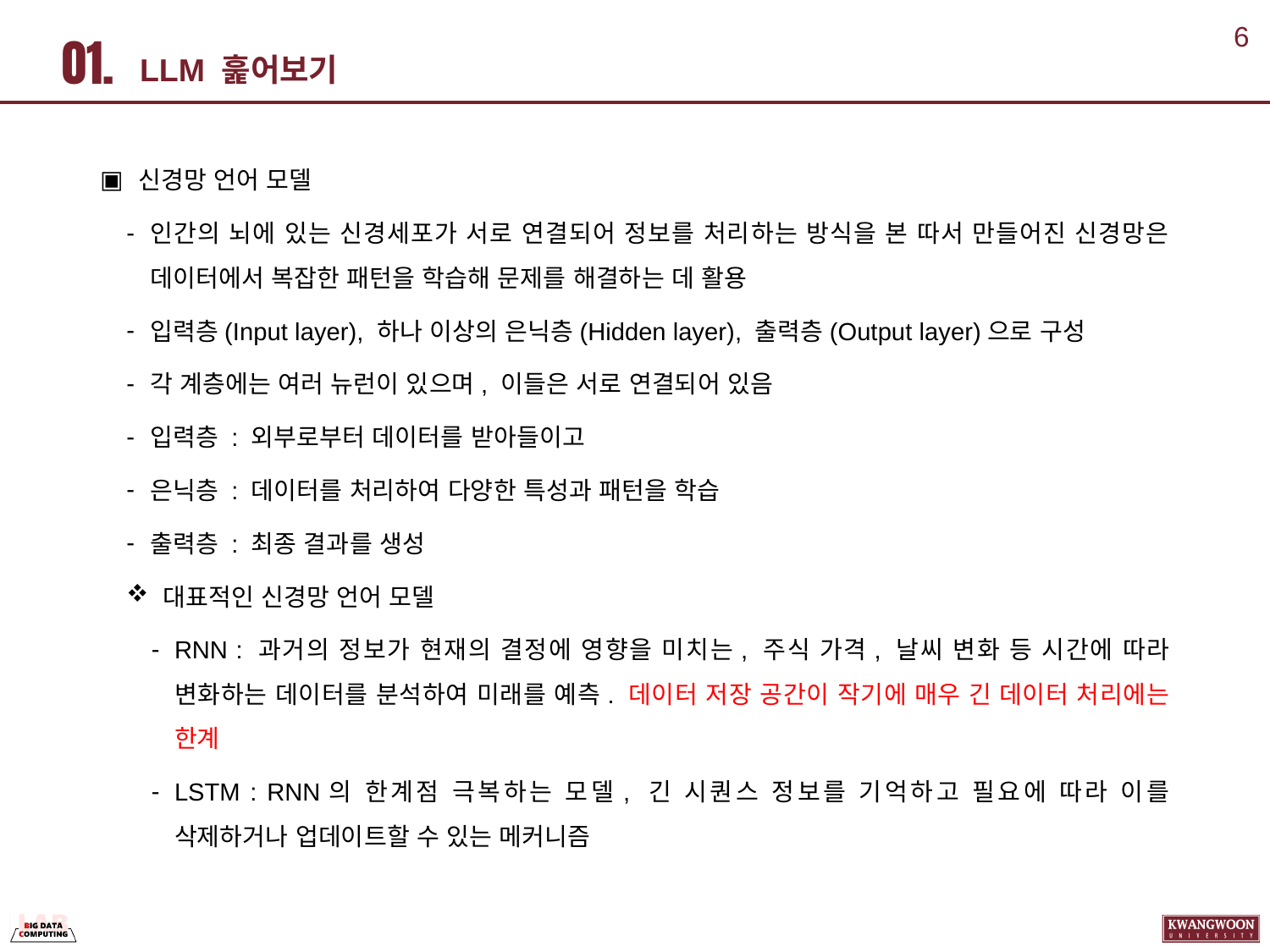

6
01.
# LLM 훑어보기
 신경망 언어 모델
인간의 뇌에 있는 신경세포가 서로 연결되어 정보를 처리하는 방식을 본 따서 만들어진 신경망은 데이터에서 복잡한 패턴을 학습해 문제를 해결하는 데 활용
입력층(Input layer), 하나 이상의 은닉층(Hidden layer), 출력층(Output layer)으로 구성
각 계층에는 여러 뉴런이 있으며, 이들은 서로 연결되어 있음
입력층 : 외부로부터 데이터를 받아들이고
은닉층 : 데이터를 처리하여 다양한 특성과 패턴을 학습
출력층 : 최종 결과를 생성
 대표적인 신경망 언어 모델
RNN : 과거의 정보가 현재의 결정에 영향을 미치는, 주식 가격, 날씨 변화 등 시간에 따라 변화하는 데이터를 분석하여 미래를 예측. 데이터 저장 공간이 작기에 매우 긴 데이터 처리에는 한계
LSTM : RNN의 한계점 극복하는 모델, 긴 시퀀스 정보를 기억하고 필요에 따라 이를 삭제하거나 업데이트할 수 있는 메커니즘